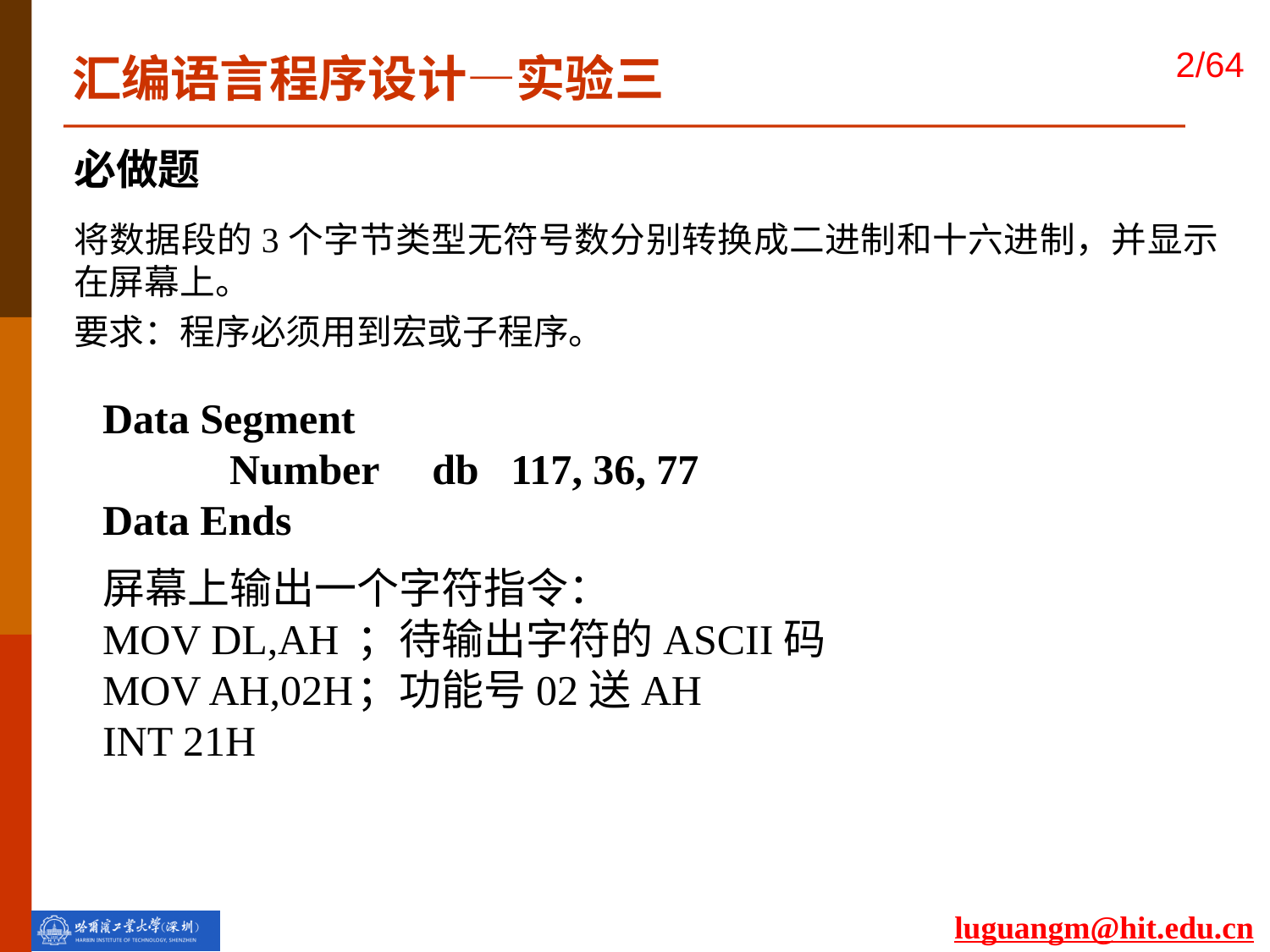

汇编语言程序设计—实验三
必做题
将数据段的3个字节类型无符号数分别转换成二进制和十六进制，并显示在屏幕上。
要求：程序必须用到宏或子程序。
Data Segment
	Number     db   117, 36, 77
Data Ends
屏幕上输出一个字符指令：
MOV DL,AH	；待输出字符的ASCII码
MOV AH,02H	；功能号02送AH
INT 21H